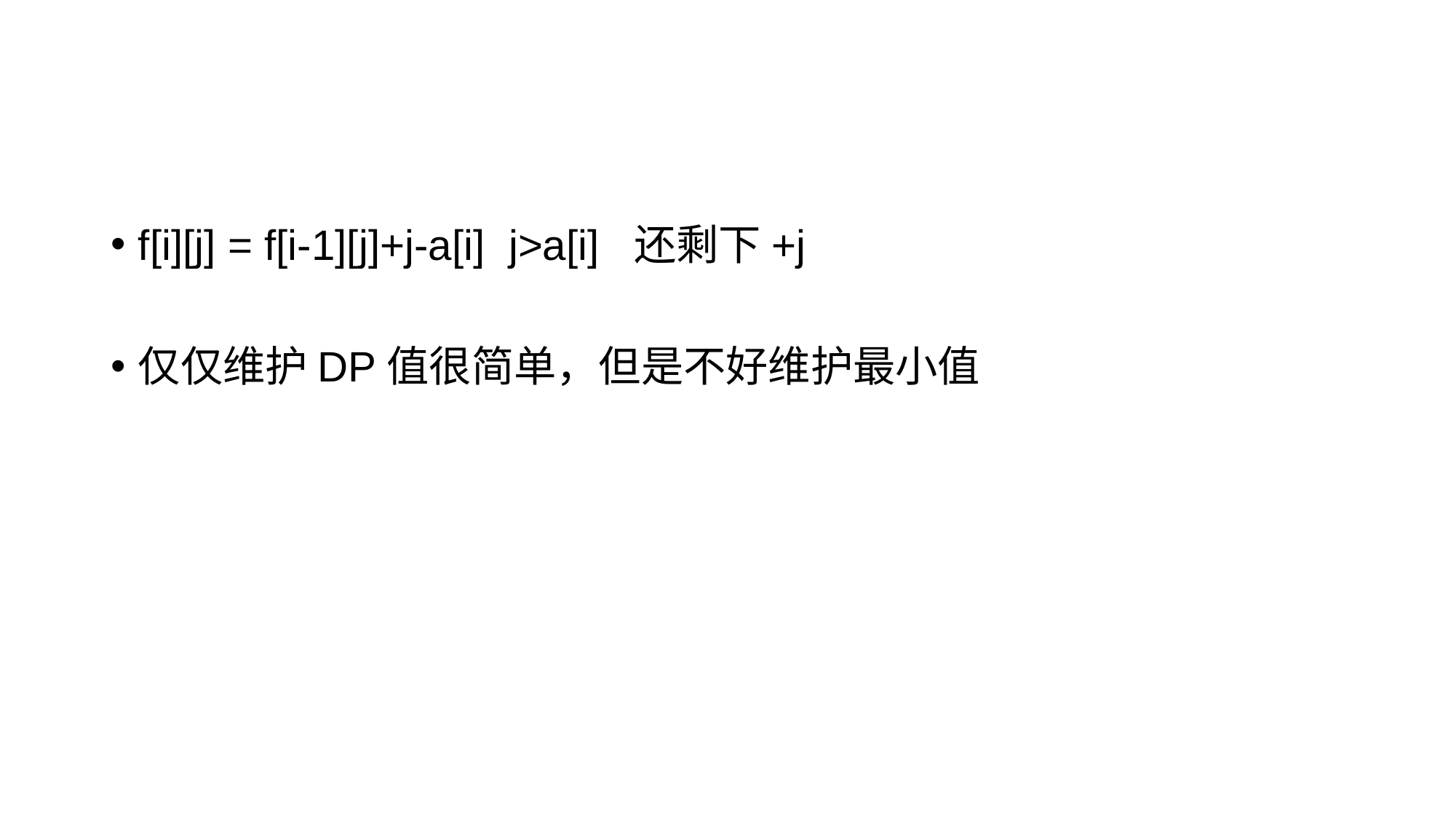

#
f[i][j] = f[i-1][j]+j-a[i]  j>a[i]  还剩下+j

仅仅维护DP值很简单，但是不好维护最小值